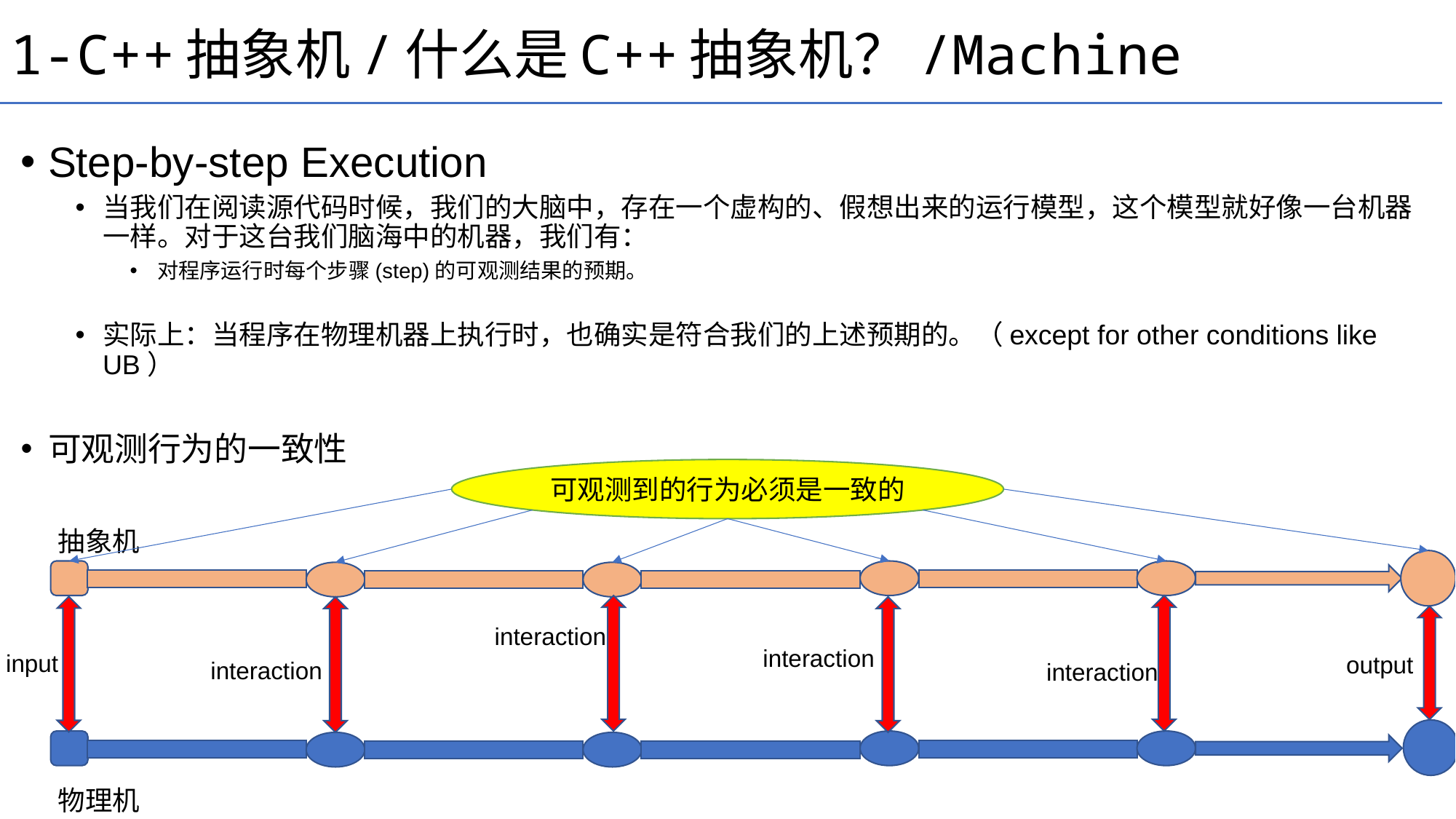

1-C++抽象机/什么是C++抽象机？/Machine
Step-by-step Execution
当我们在阅读源代码时候，我们的大脑中，存在一个虚构的、假想出来的运行模型，这个模型就好像一台机器一样。对于这台我们脑海中的机器，我们有：
对程序运行时每个步骤(step)的可观测结果的预期。

实际上：当程序在物理机器上执行时，也确实是符合我们的上述预期的。（except for other conditions like UB）

可观测行为的一致性

可观测到的行为必须是一致的
抽象机

interaction
interaction
input
output
interaction
interaction

物理机